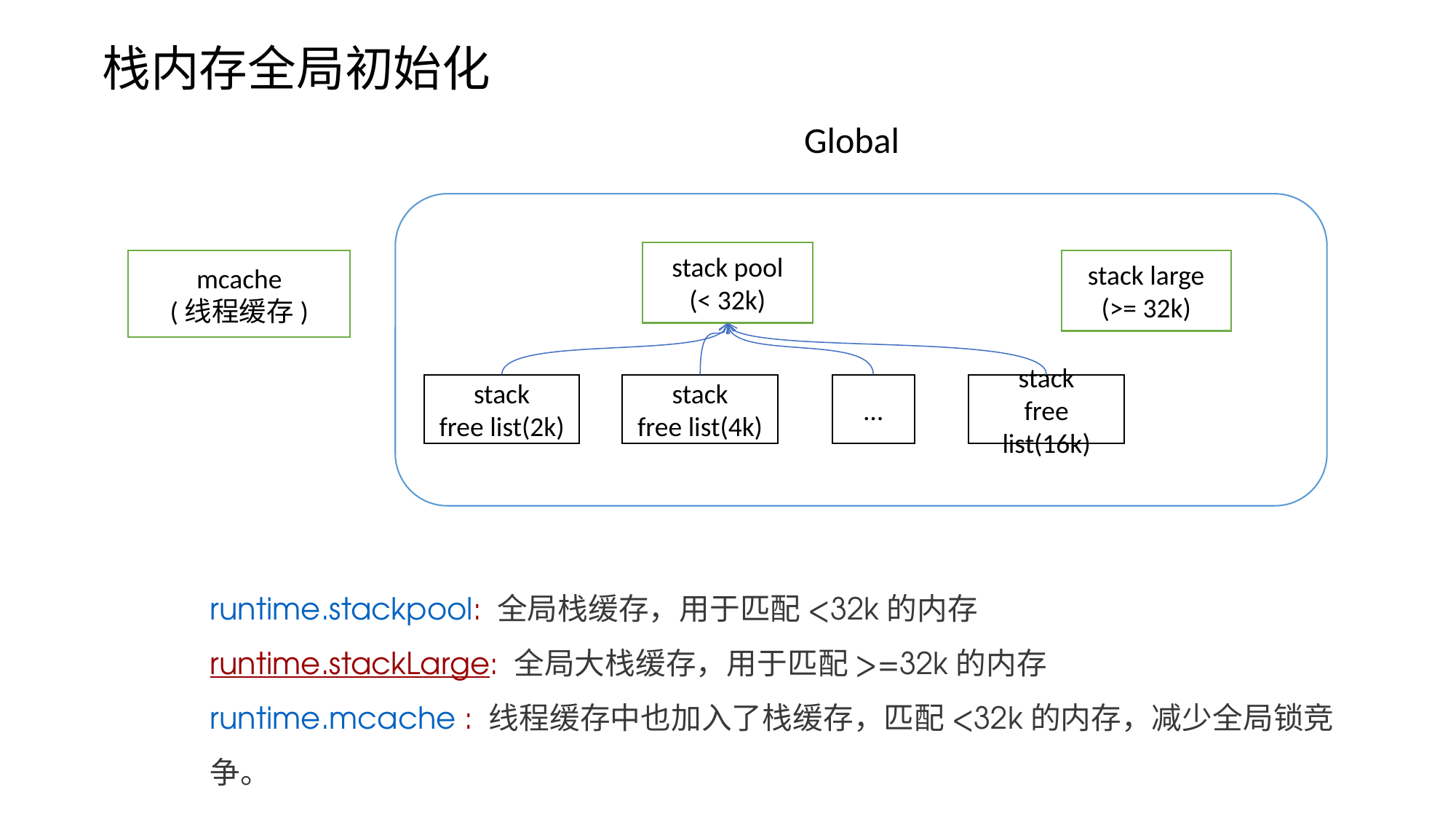

# 栈内存全局初始化
Global

stack pool
(< 32k)
mcache
(线程缓存)
stack large
(>= 32k)
stack
free list(2k)
stack
free list(4k)
…
stack
free list(16k)
runtime.stackpool: 全局栈缓存，用于匹配<32k的内存
runtime.stackLarge: 全局大栈缓存，用于匹配>=32k的内存
runtime.mcache : 线程缓存中也加入了栈缓存，匹配<32k的内存，减少全局锁竞争。